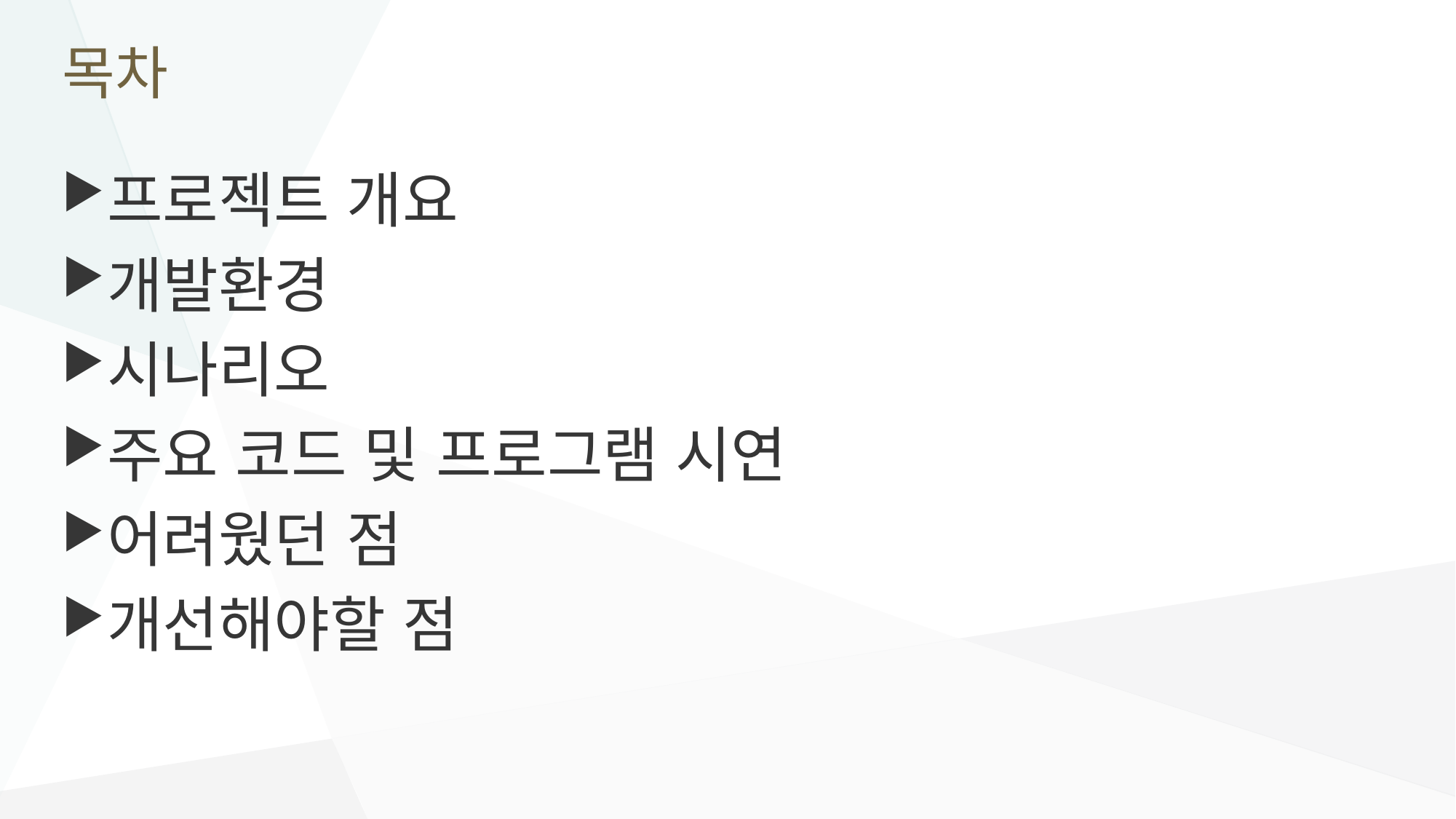

# 목차
프로젝트 개요
개발환경
시나리오
주요 코드 및 프로그램 시연
어려웠던 점
개선해야할 점